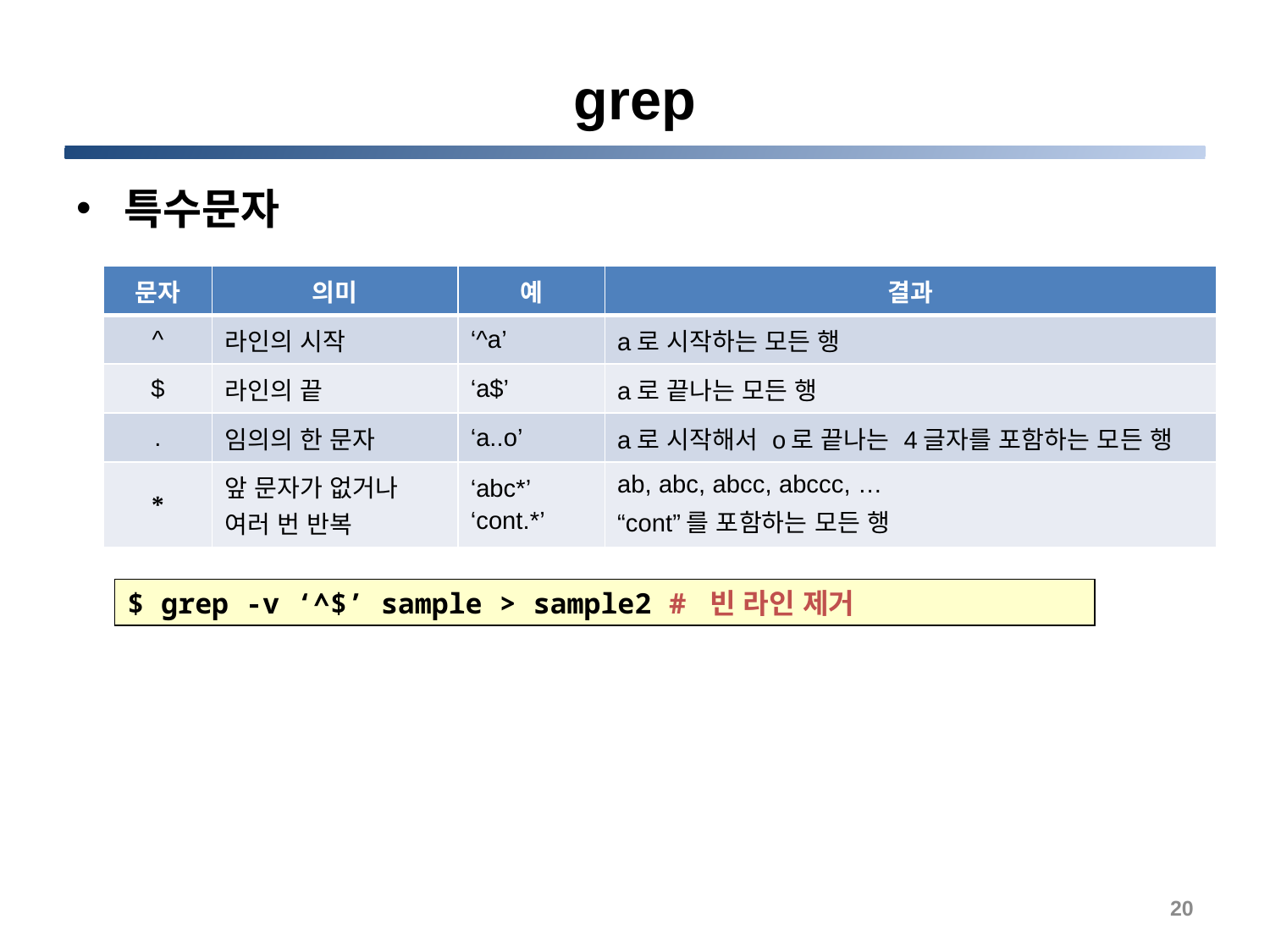

# grep
특수문자
| 문자 | 의미 | 예 | 결과 |
| --- | --- | --- | --- |
| ^ | 라인의 시작 | ‘^a’ | a로 시작하는 모든 행 |
| $ | 라인의 끝 | ‘a$’ | a로 끝나는 모든 행 |
| . | 임의의 한 문자 | ‘a..o’ | a로 시작해서 o로 끝나는 4글자를 포함하는 모든 행 |
| \* | 앞 문자가 없거나 여러 번 반복 | ‘abc\*’ ‘cont.\*’ | ab, abc, abcc, abccc, … “cont”를 포함하는 모든 행 |
$ grep -v ‘^$’ sample > sample2 # 빈 라인 제거
20